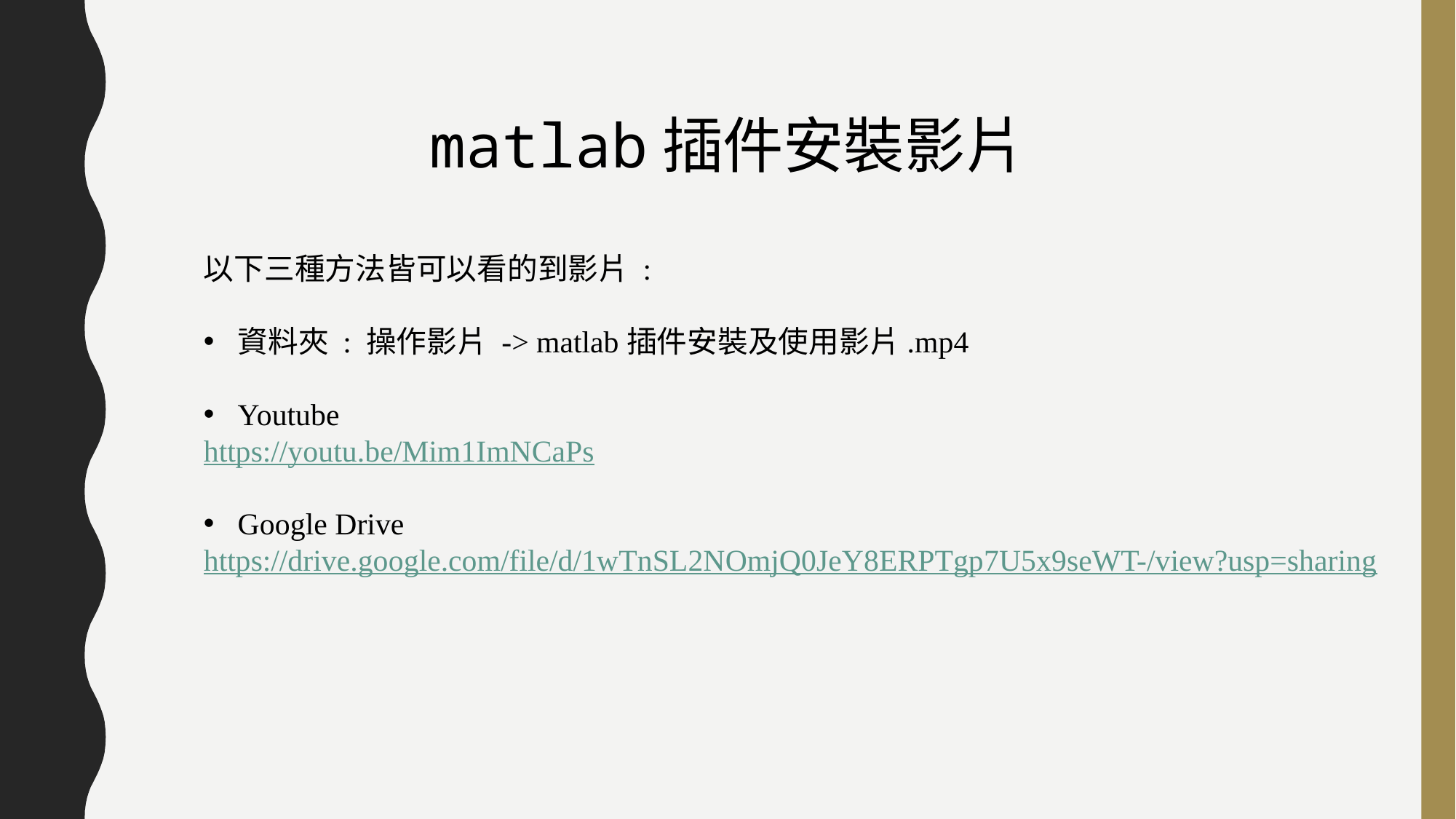

matlab插件安裝影片
以下三種方法皆可以看的到影片 :

資料夾 : 操作影片 -> matlab插件安裝及使用影片.mp4

Youtube
https://youtu.be/Mim1ImNCaPs

Google Drive
https://drive.google.com/file/d/1wTnSL2NOmjQ0JeY8ERPTgp7U5x9seWT-/view?usp=sharing